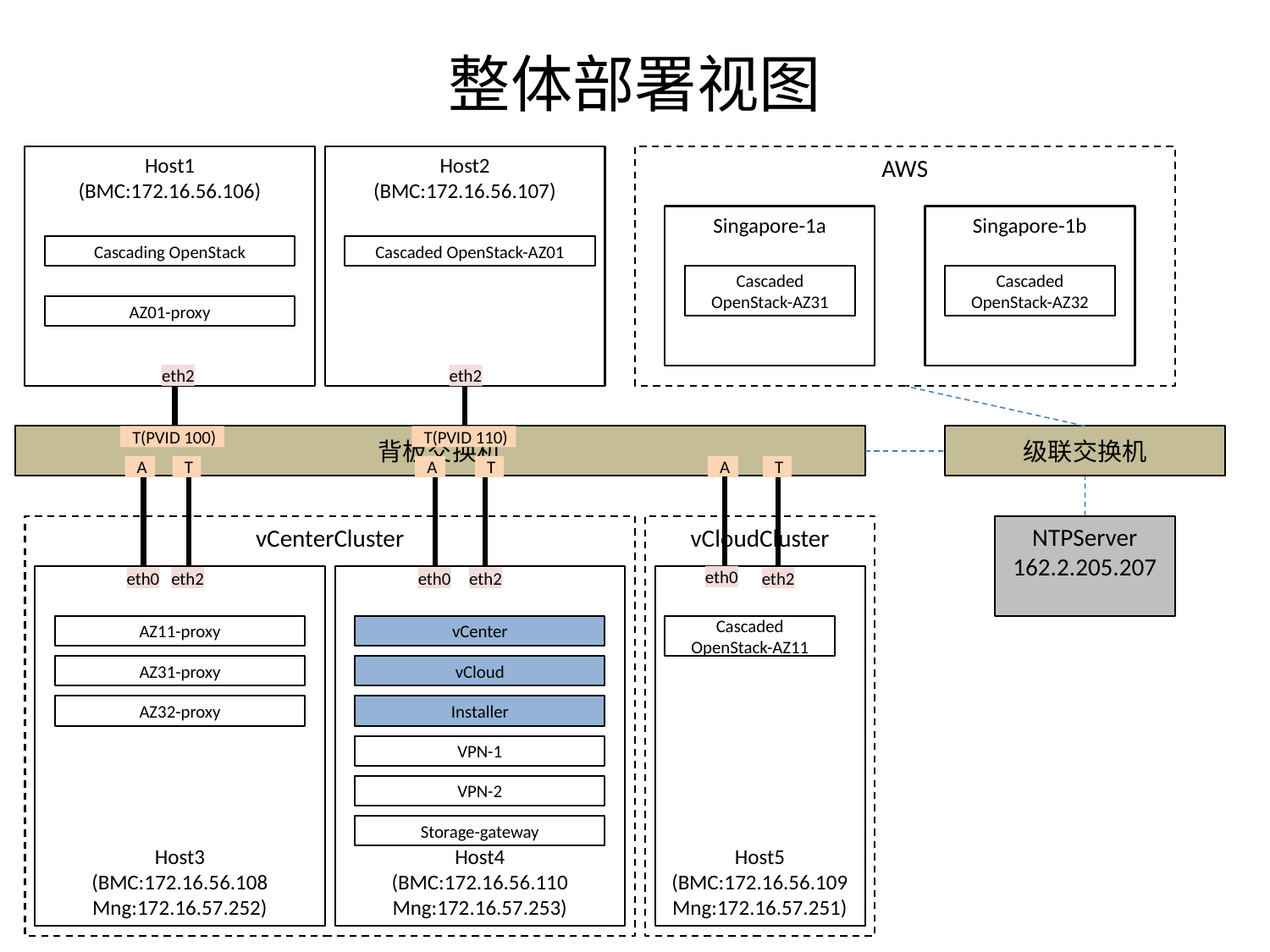

# 整体部署视图
Host2
(BMC:172.16.56.107)
AWS
Host1
(BMC:172.16.56.106)
Singapore-1a
Singapore-1b
Cascaded OpenStack-AZ01
Cascading OpenStack
Cascaded OpenStack-AZ31
Cascaded OpenStack-AZ32
AZ01-proxy
eth2
eth2
背板交换机
   T(PVID 100)
   T(PVID 110)
级联交换机
   A
   T
   A
   T
   A
   T
vCenterCluster
vCloudCluster
NTPServer
162.2.205.207

Host3
(BMC:172.16.56.108
Mng:172.16.57.252)
Host4
(BMC:172.16.56.110
Mng:172.16.57.253)
Host5
(BMC:172.16.56.109
Mng:172.16.57.251)
eth0
eth2
eth0
eth0
eth2
eth2
AZ11-proxy
vCenter
Cascaded OpenStack-AZ11
AZ31-proxy
vCloud
AZ32-proxy
Installer
VPN-1
VPN-2
Storage-gateway